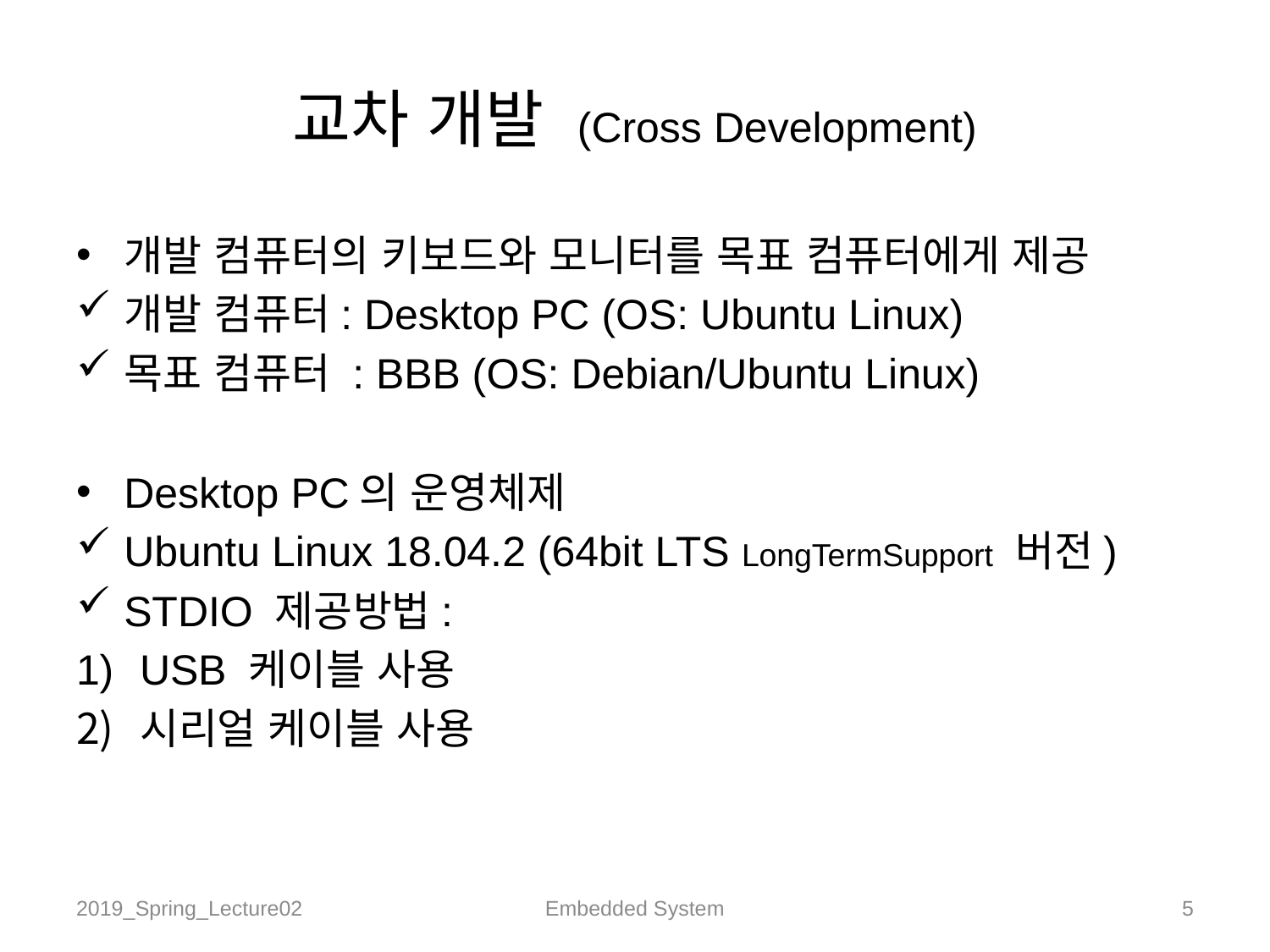

# 교차 개발 (Cross Development)
개발 컴퓨터의 키보드와 모니터를 목표 컴퓨터에게 제공
개발 컴퓨터: Desktop PC (OS: Ubuntu Linux)
목표 컴퓨터 : BBB (OS: Debian/Ubuntu Linux)

Desktop PC의 운영체제
Ubuntu Linux 18.04.2 (64bit LTS LongTermSupport 버전)
STDIO 제공방법:
USB 케이블 사용
시리얼 케이블 사용

2019_Spring_Lecture02
Embedded System
5